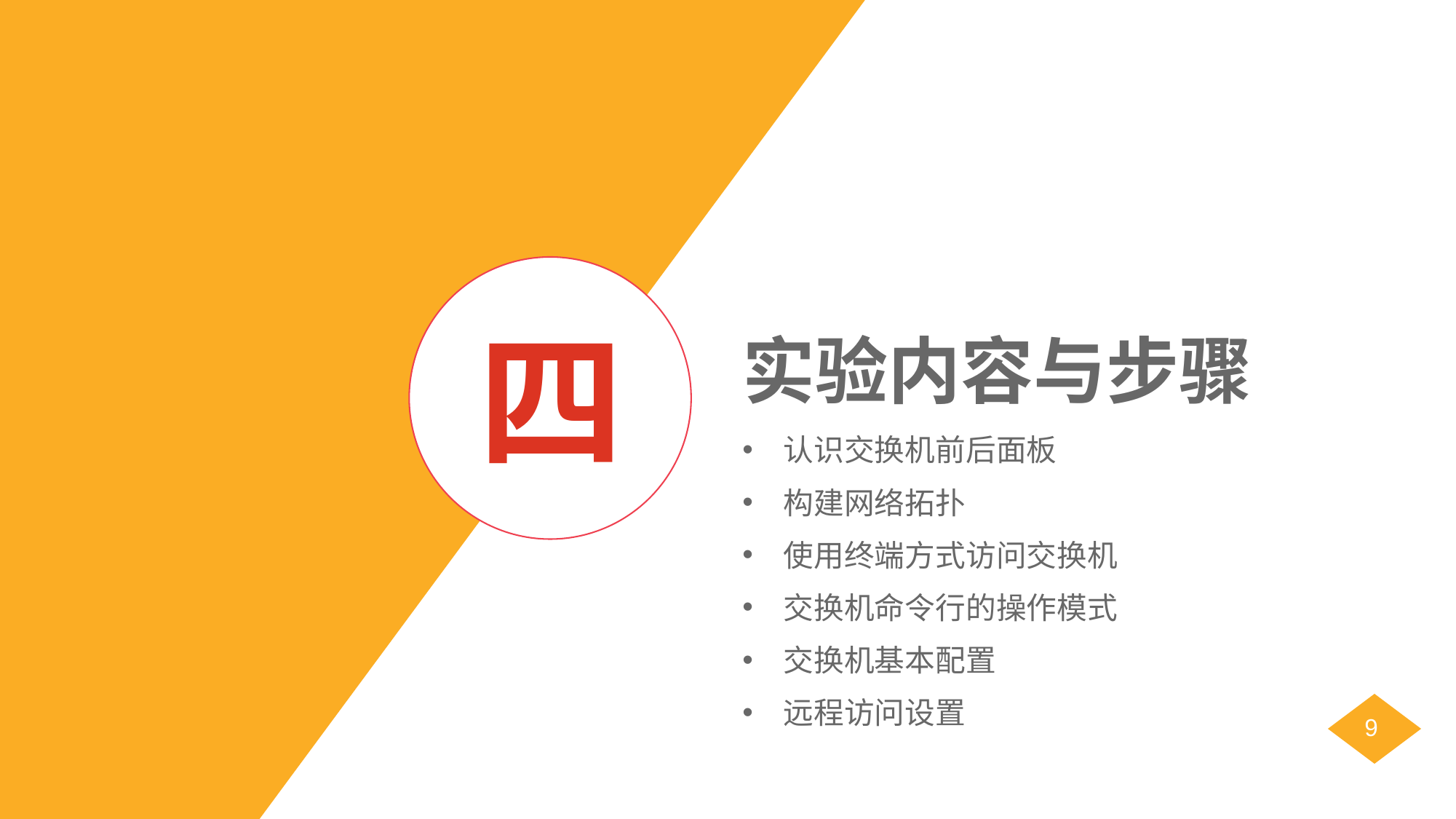

四
实验内容与步骤
认识交换机前后面板
构建网络拓扑
使用终端方式访问交换机
交换机命令行的操作模式
交换机基本配置
远程访问设置